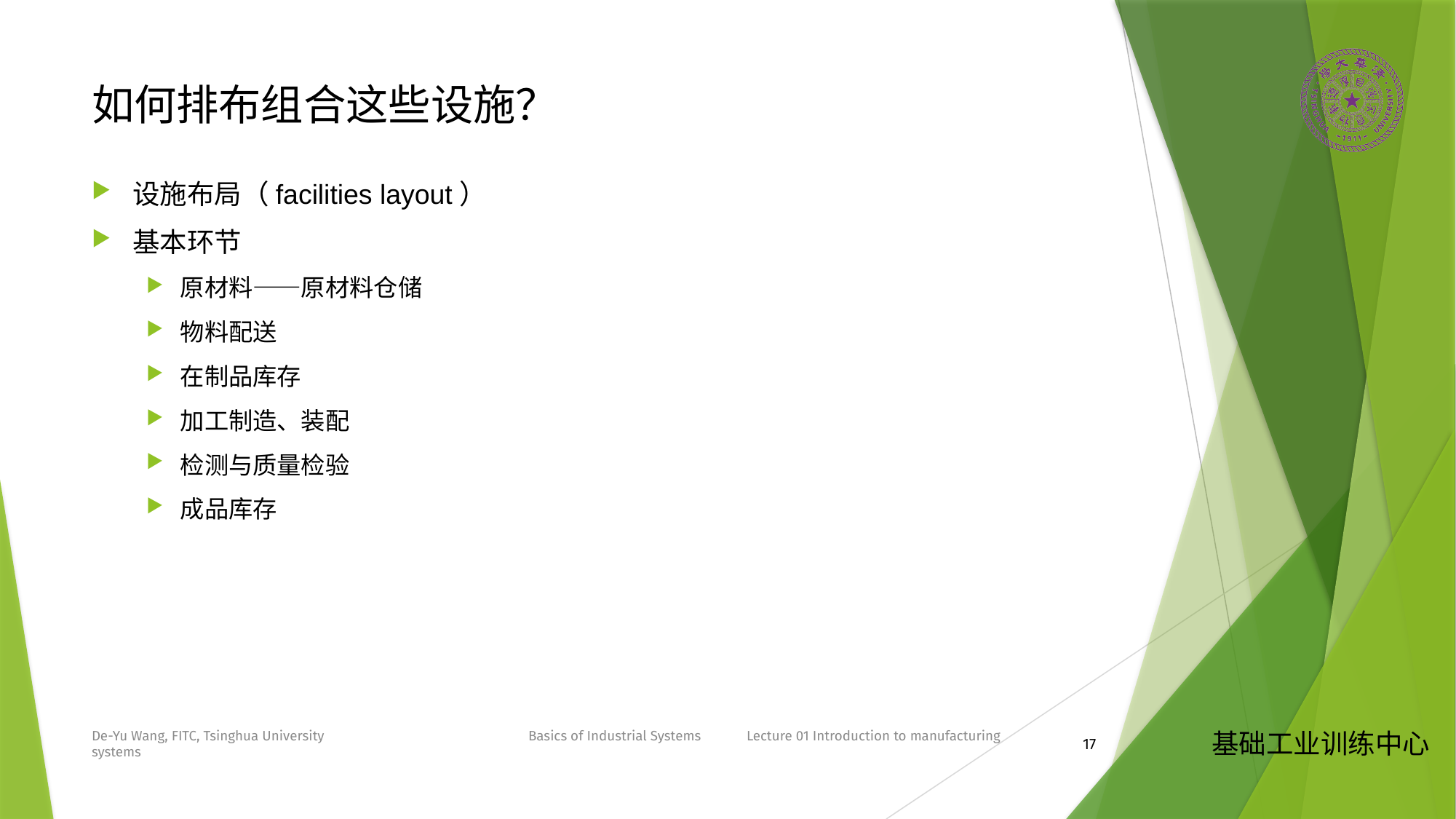

# 如何排布组合这些设施？
设施布局（facilities layout）
基本环节
原材料——原材料仓储
物料配送
在制品库存
加工制造、装配
检测与质量检验
成品库存
17